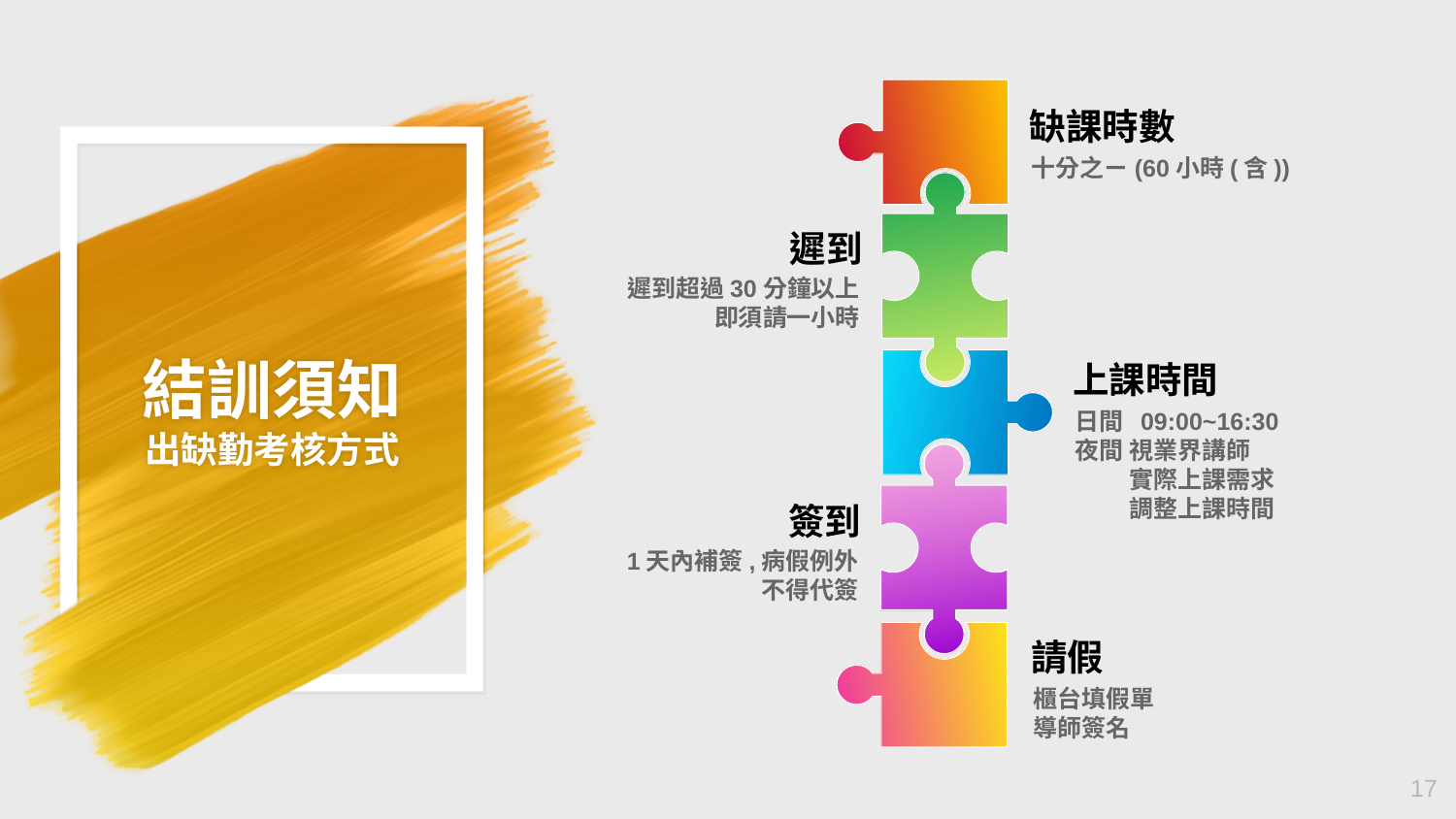

缺課時數
# 結訓須知 出缺勤考核方式
十分之ㄧ(60小時(含))
遲到
遲到超過30分鐘以上
即須請一小時
上課時間
日間  09:00~16:30
夜間 視業界講師
　　 實際上課需求
　　 調整上課時間
簽到
1天內補簽,病假例外
不得代簽
請假
櫃台填假單
導師簽名
17